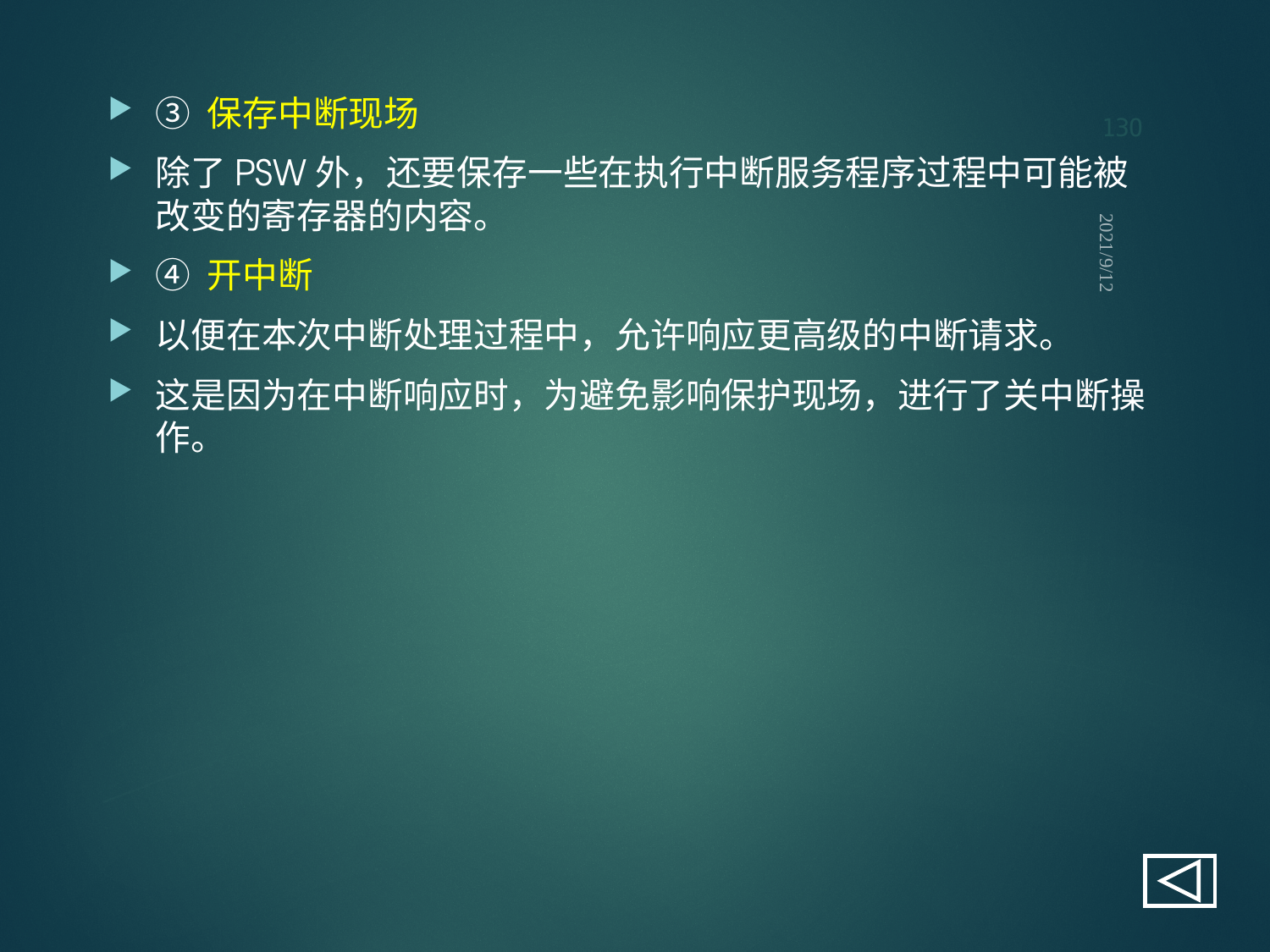

130
③ 保存中断现场
除了PSW外，还要保存一些在执行中断服务程序过程中可能被改变的寄存器的内容。
④ 开中断
以便在本次中断处理过程中，允许响应更高级的中断请求。
这是因为在中断响应时，为避免影响保护现场，进行了关中断操作。

2021/9/12